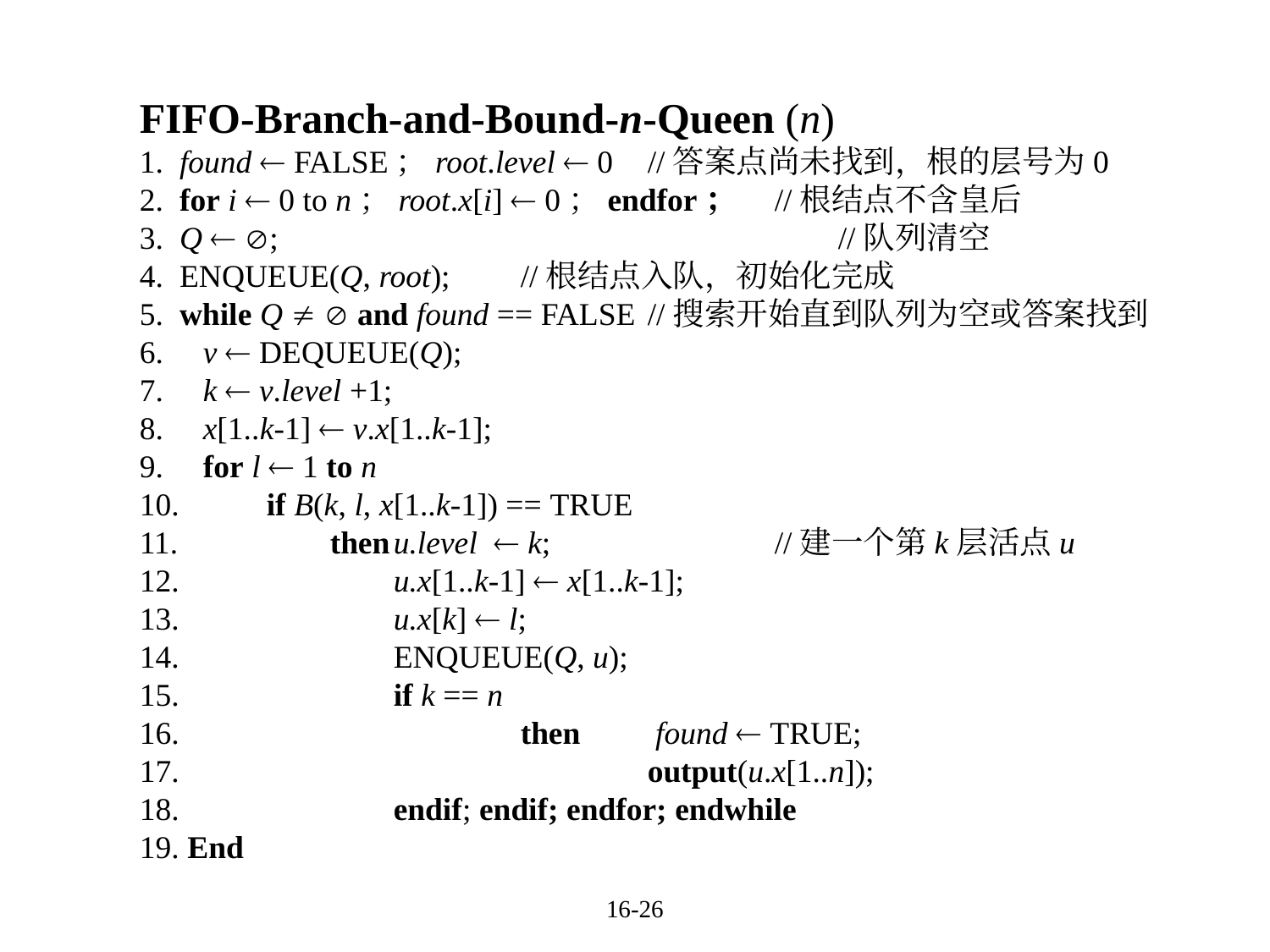

FIFO-Branch-and-Bound-n-Queen (n)
1.  found ← false；root.level ← 0 	//答案点尚未找到，根的层号为0
2.  for i ← 0 to n；root.x[i] ← 0；endfor； 	//根结点不含皇后
3.  Q ← ∅; 					//队列清空
4.  enqueue(Q, root); 	//根结点入队，初始化完成
5.  while Q ≠ ∅ and found == false	//搜索开始直到队列为空或答案找到
6. 	v ← dequeue(Q);
7. 	k ← v.level +1;
8. 	x[1..k-1] ← v.x[1..k-1];
9. 	for l ← 1 to n
10. 	if B(k, l, x[1..k-1]) == true
11. 	then	u.level  ← k; 		//建一个第k层活点u
12. 		u.x[1..k-1] ← x[1..k-1];
13. 		u.x[k] ← l;
14. 		enqueue(Q, u);
15. 		if k == n
16. 			then	 found ← true;
17. 				output(u.x[1..n]);
18. 		endif; endif; endfor; endwhile
19. End
16-26